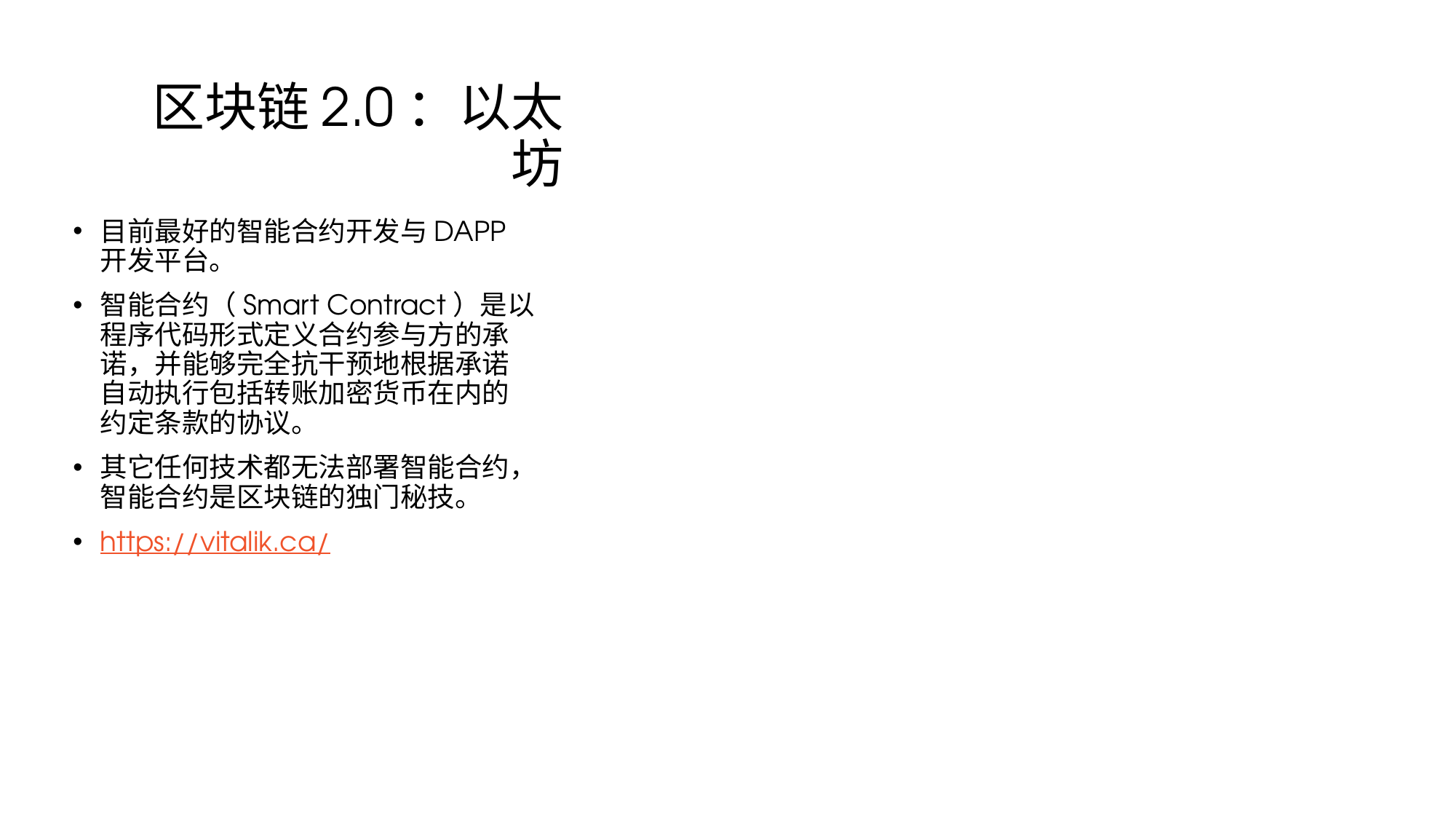

# 区块链2.0：以太坊
目前最好的智能合约开发与DAPP开发平台。
智能合约（Smart Contract）是以程序代码形式定义合约参与方的承诺，并能够完全抗干预地根据承诺自动执行包括转账加密货币在内的约定条款的协议。
其它任何技术都无法部署智能合约，智能合约是区块链的独门秘技。
https://vitalik.ca/